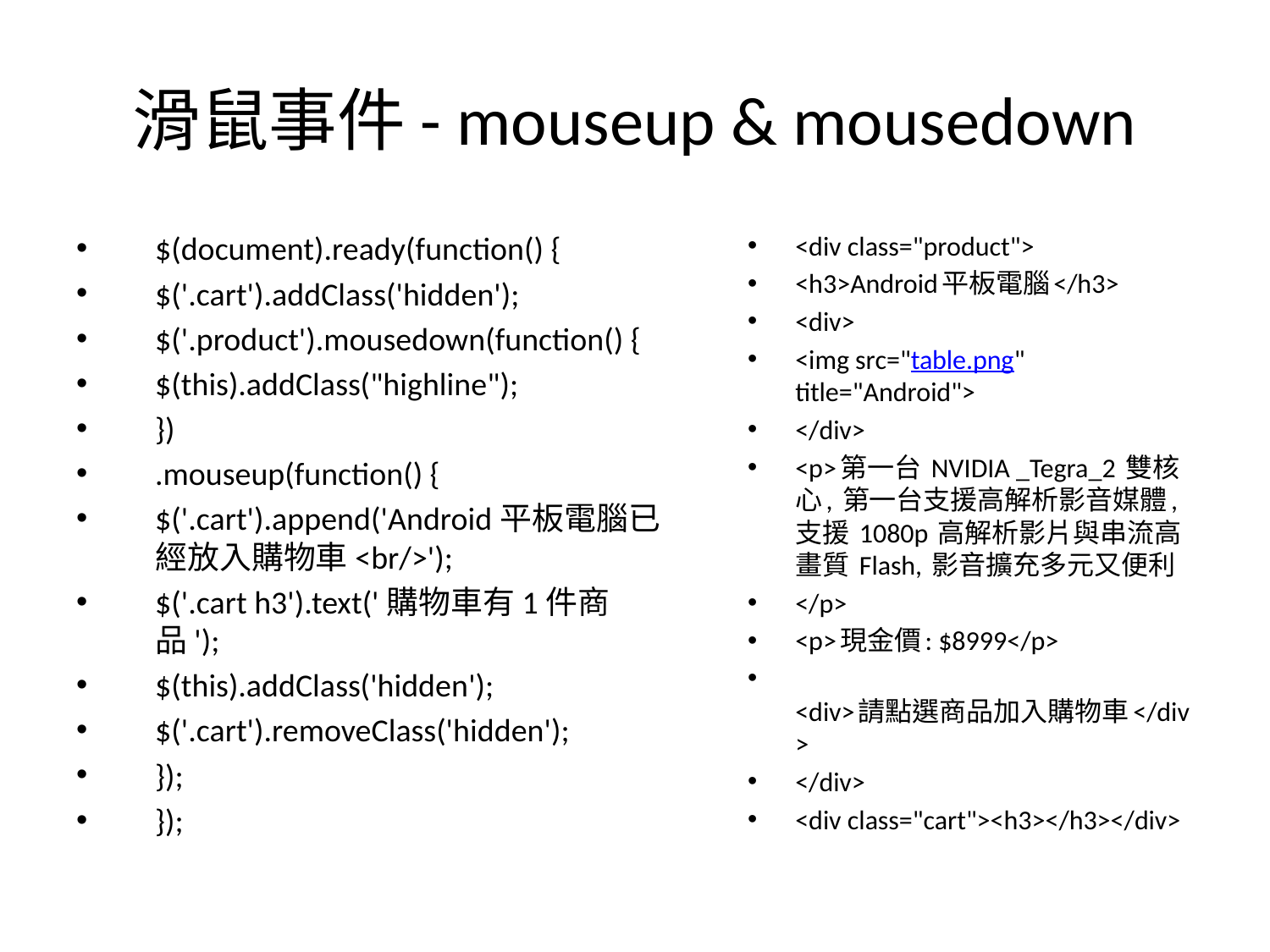

# 滑鼠事件- mouseup & mousedown
$(document).ready(function() {
$('.cart').addClass('hidden');
$('.product').mousedown(function() {
$(this).addClass("highline");
})
.mouseup(function() {
$('.cart').append('Android平板電腦已經放入購物車<br/>');
$('.cart h3').text('購物車有1件商品');
$(this).addClass('hidden');
$('.cart').removeClass('hidden');
});
});
<div class="product">
<h3>Android平板電腦</h3>
<div>
<img src="table.png" title="Android">
</div>
<p>第一台 NVIDIA _Tegra_2 雙核心, 第一台支援高解析影音媒體, 支援 1080p 高解析影片與串流高畫質 Flash, 影音擴充多元又便利
</p>
<p>現金價: $8999</p>
 <div>請點選商品加入購物車</div>
</div>
<div class="cart"><h3></h3></div>